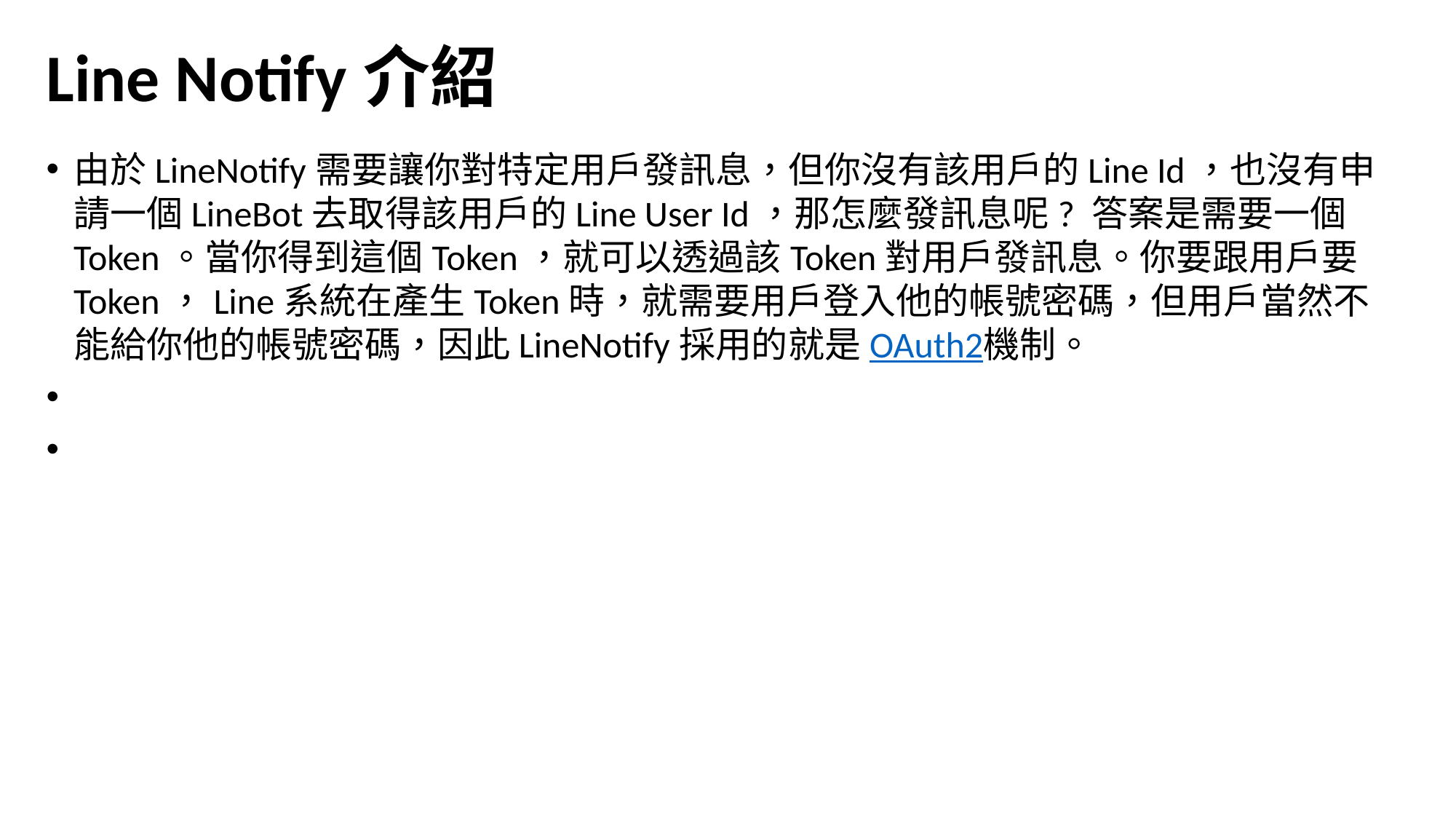

# Line Notify介紹
由於LineNotify需要讓你對特定用戶發訊息，但你沒有該用戶的Line Id，也沒有申請一個LineBot去取得該用戶的Line User Id，那怎麼發訊息呢? 答案是需要一個Token。當你得到這個Token，就可以透過該Token對用戶發訊息。你要跟用戶要Token，Line系統在產生Token時，就需要用戶登入他的帳號密碼，但用戶當然不能給你他的帳號密碼，因此LineNotify採用的就是OAuth2機制。